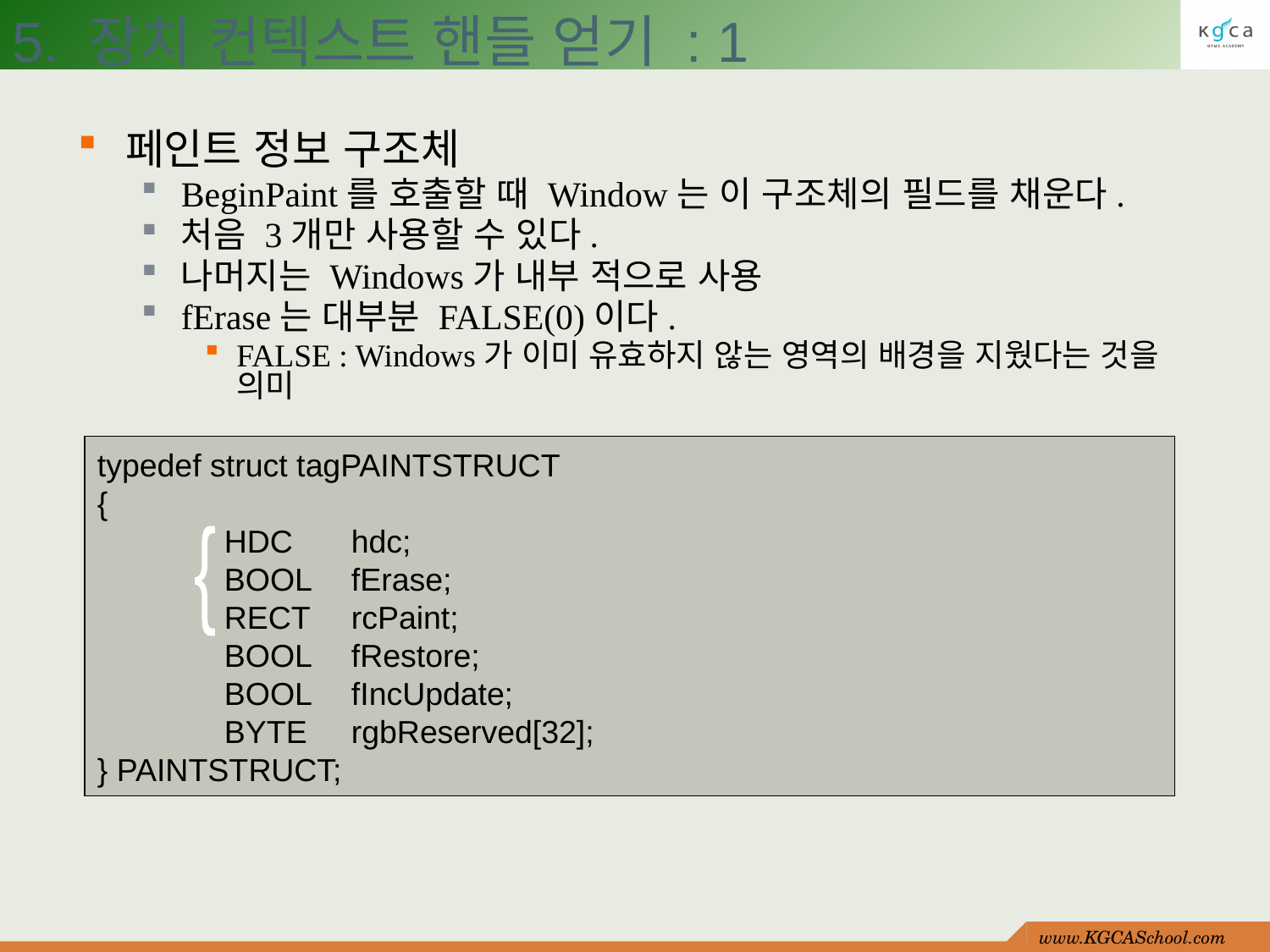

5. 장치 컨텍스트 핸들 얻기 : 1
페인트 정보 구조체
BeginPaint를 호출할 때 Window는 이 구조체의 필드를 채운다.
처음 3개만 사용할 수 있다.
나머지는 Windows가 내부 적으로 사용
fErase는 대부분 FALSE(0)이다.
FALSE : Windows가 이미 유효하지 않는 영역의 배경을 지웠다는 것을 의미
typedef struct tagPAINTSTRUCT
{
	HDC	hdc;
 	BOOL 	fErase;
 	RECT	rcPaint;
	BOOL	fRestore;
	BOOL	fIncUpdate;
	BYTE	rgbReserved[32];
} PAINTSTRUCT;
{